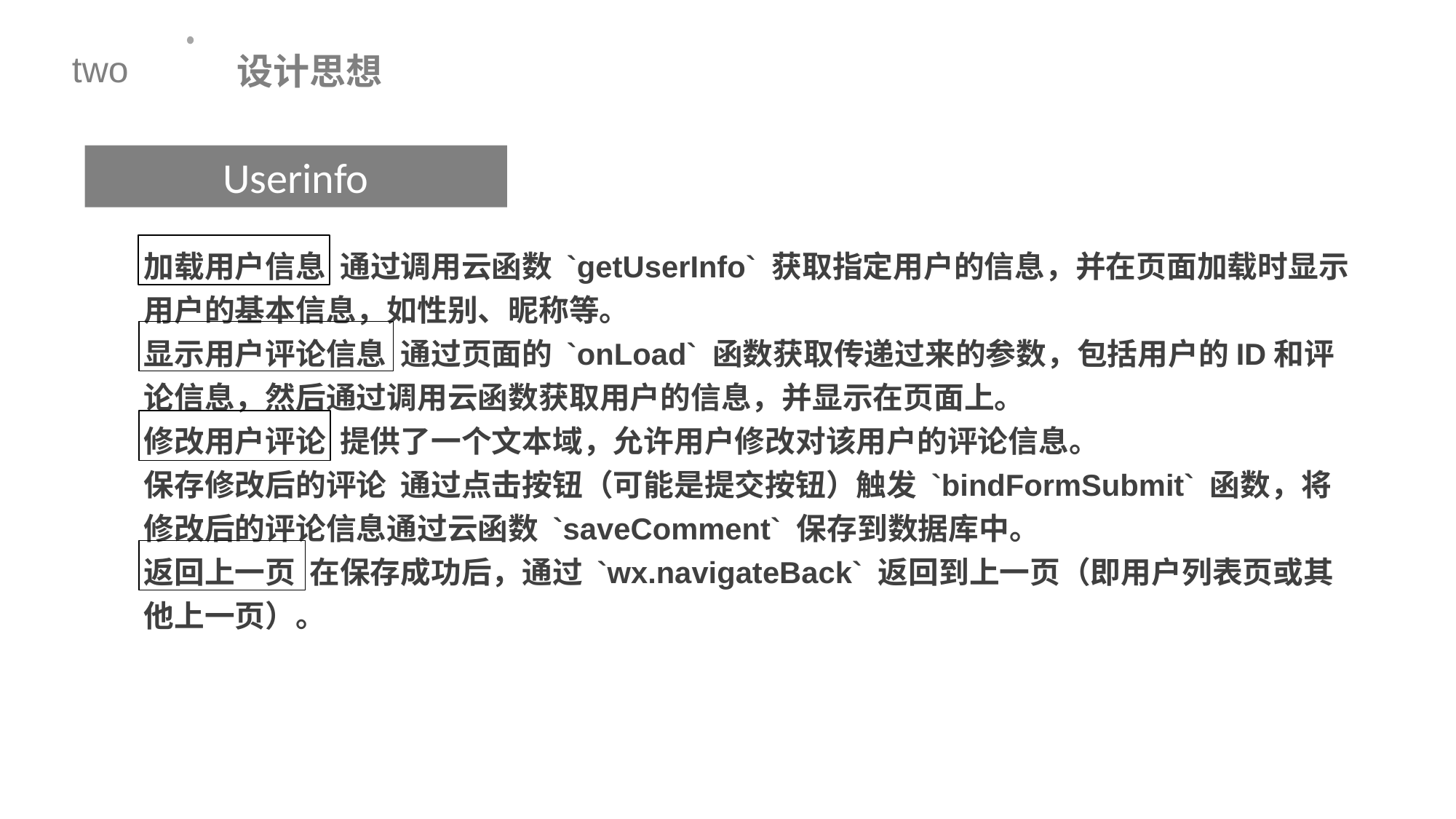

设计思想

two
Userinfo
加载用户信息  通过调用云函数 `getUserInfo` 获取指定用户的信息，并在页面加载时显示用户的基本信息，如性别、昵称等。
显示用户评论信息  通过页面的 `onLoad` 函数获取传递过来的参数，包括用户的ID和评论信息，然后通过调用云函数获取用户的信息，并显示在页面上。
修改用户评论  提供了一个文本域，允许用户修改对该用户的评论信息。
保存修改后的评论  通过点击按钮（可能是提交按钮）触发 `bindFormSubmit` 函数，将修改后的评论信息通过云函数 `saveComment` 保存到数据库中。
返回上一页  在保存成功后，通过 `wx.navigateBack` 返回到上一页（即用户列表页或其他上一页）。